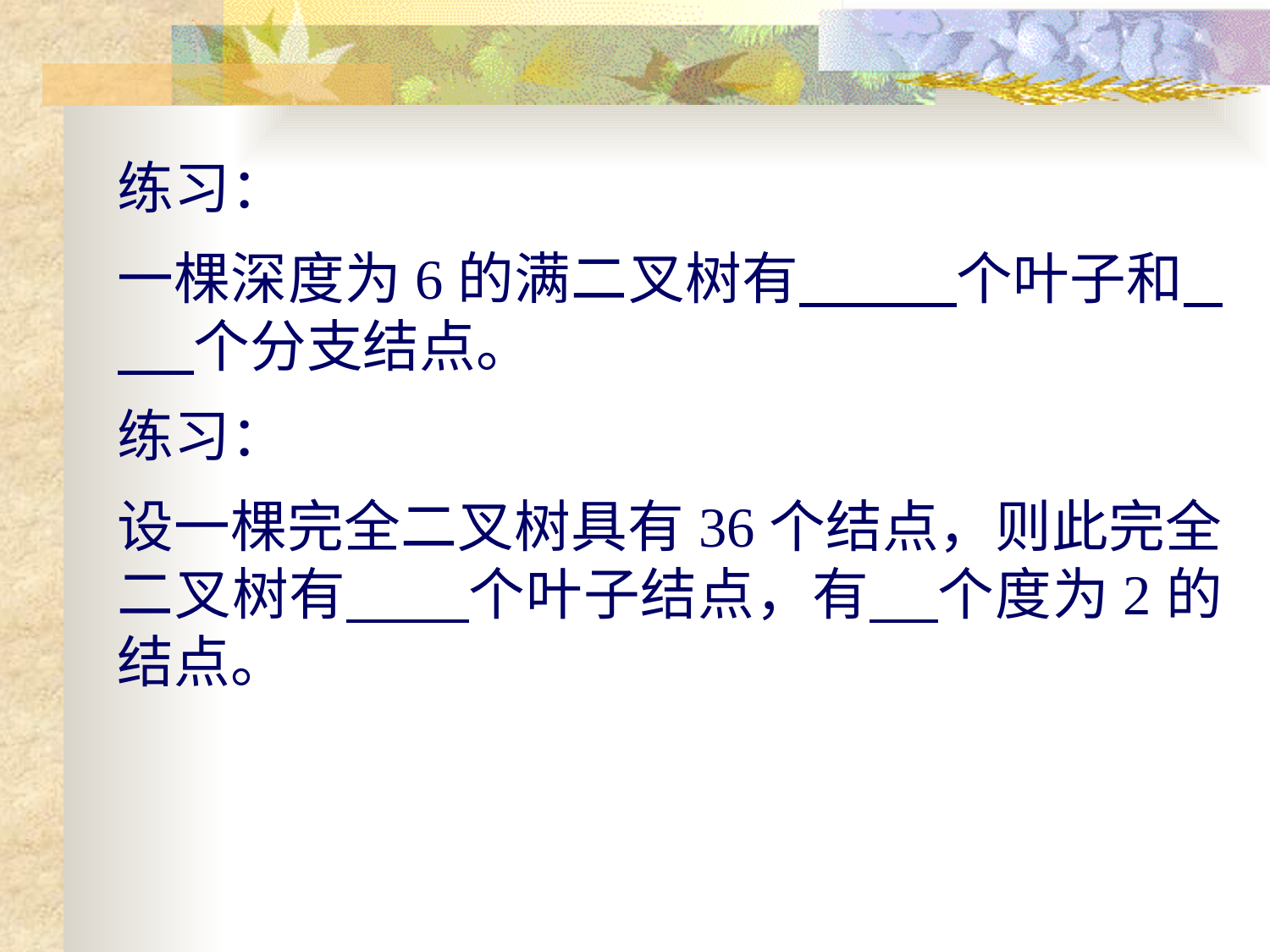

练习：
一棵深度为6的满二叉树有            个叶子和          个分支结点。
练习：
设一棵完全二叉树具有36个结点，则此完全二叉树有         个叶子结点，有     个度为2的结点。